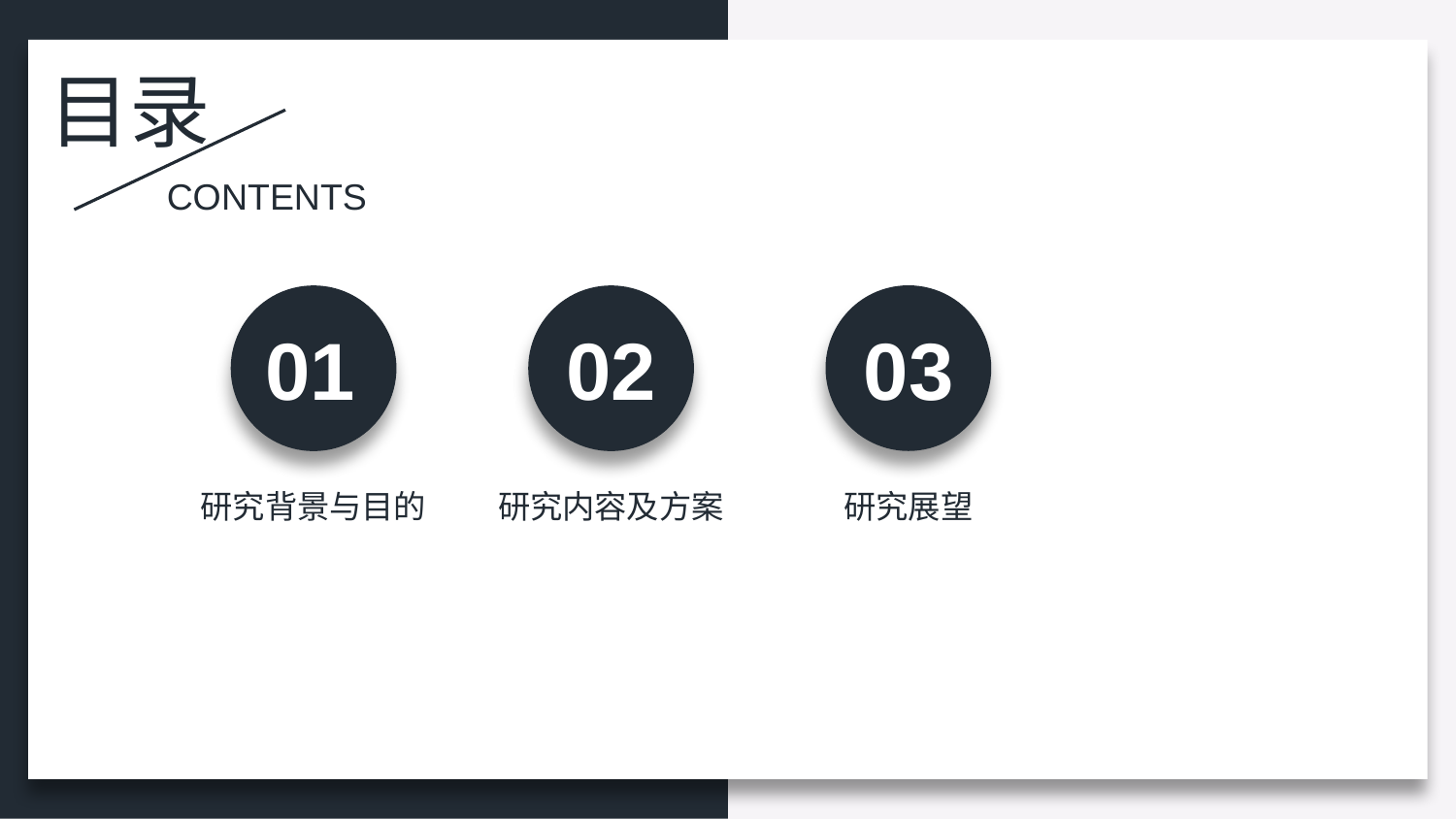

目录
CONTENTS

03
研究展望

01
研究背景与目的

02
研究内容及方案